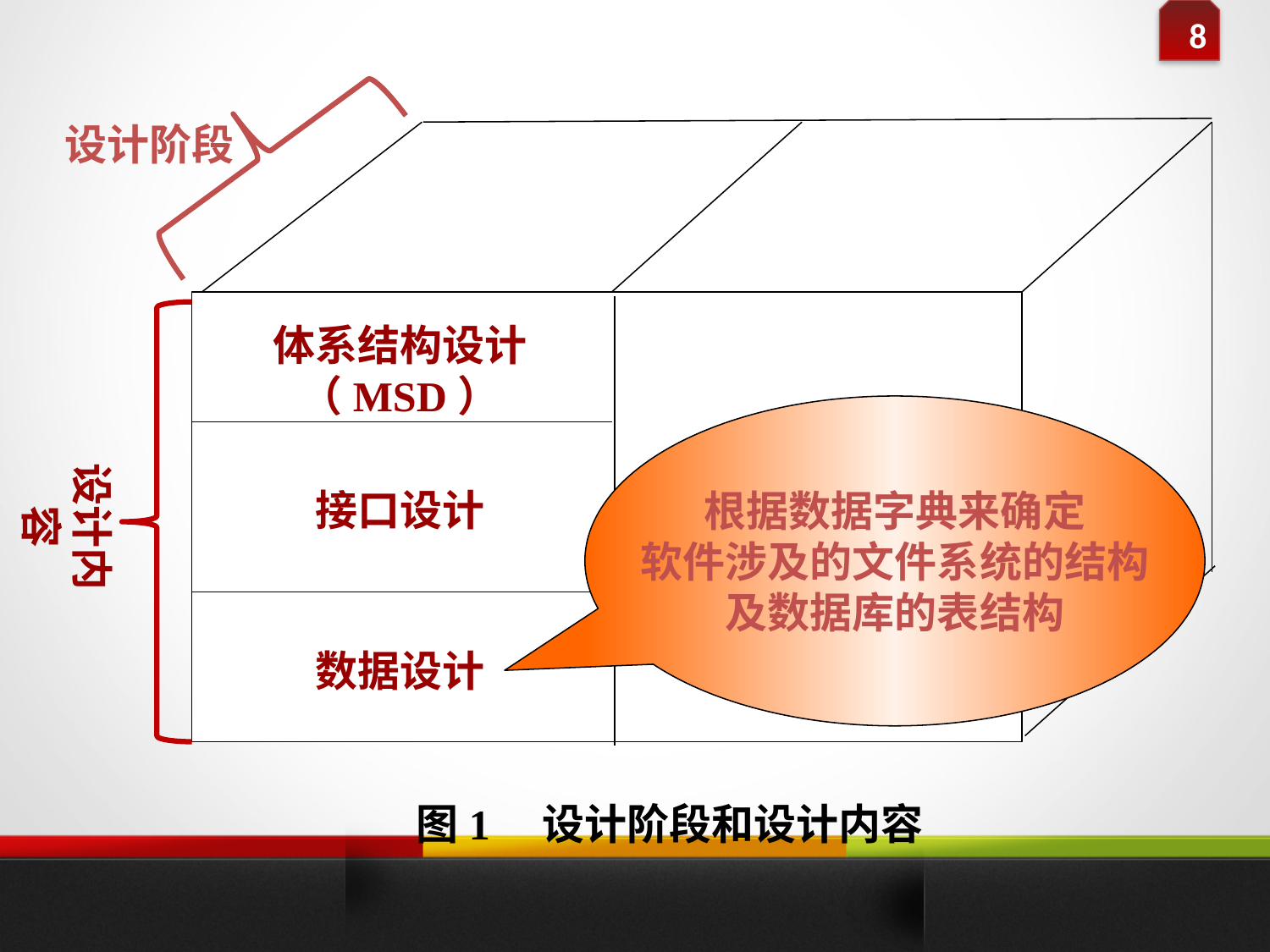

设计阶段
总体设计
详细设计

体系结构设计
（MSD）
根据数据字典来确定
软件涉及的文件系统的结构
及数据库的表结构
设计内容
模块内部设计
（算法和数据结构）
接口设计
数据设计
图1    设计阶段和设计内容